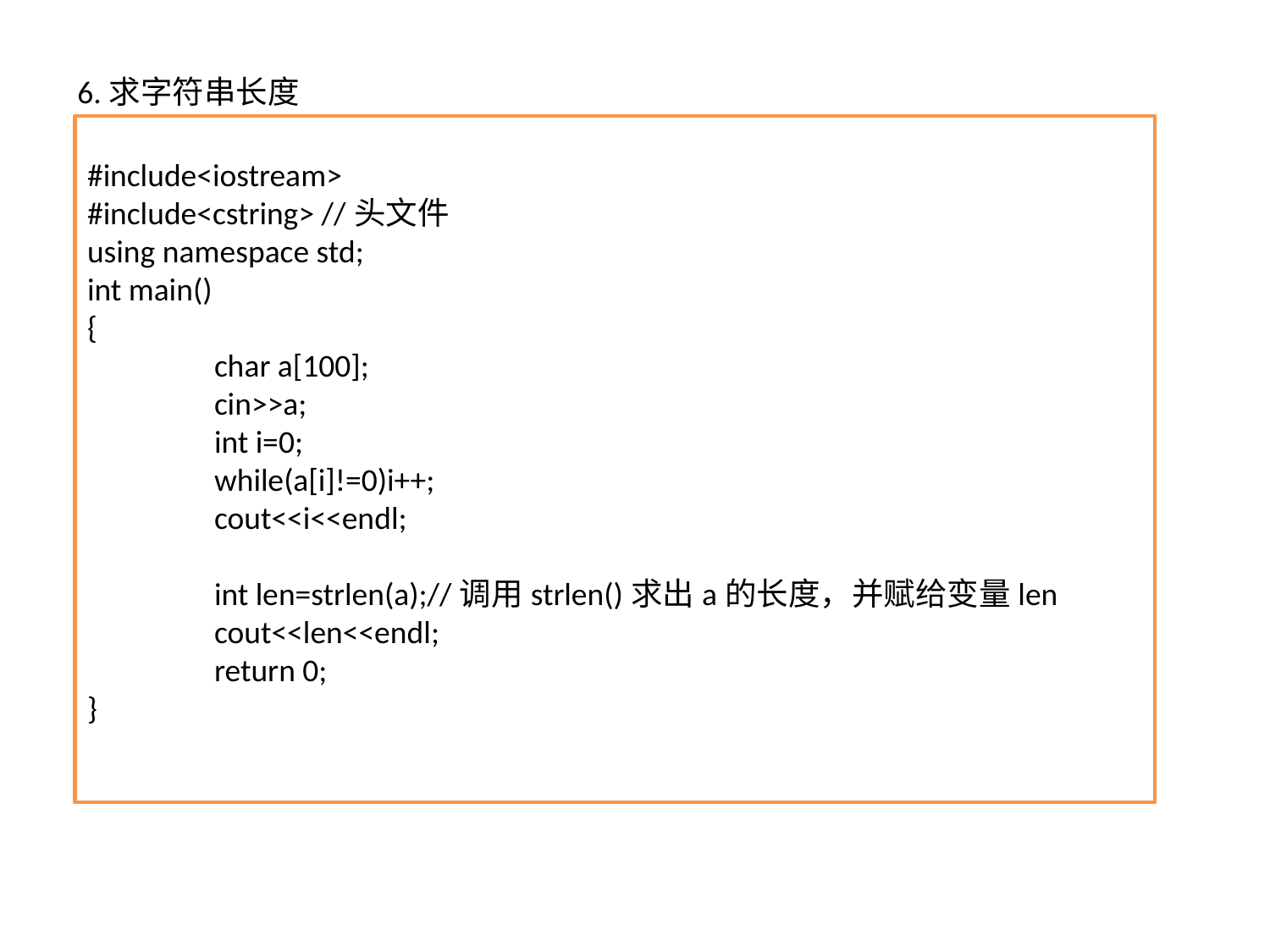

6.求字符串长度

#include<iostream>
#include<cstring> //头文件
using namespace std;
int main()
{
	char a[100];
	cin>>a;
	int i=0;
	while(a[i]!=0)i++;
	cout<<i<<endl;

	int len=strlen(a);//调用strlen()求出a的长度，并赋给变量len
	cout<<len<<endl;
	return 0;
}

#include<iostream>
using namespace std;
int main()
{
	char a[100];
	cin>>a;//输入的时候编译器会自动在最后一个元素后面加上\0
	int i=0;
	while(a[i]!=0)i++;
	cout<<i<<endl;
	return 0;
}
C++的<cstring>头文件内，有求字符串的函数可以直接调用
方法：加上#include <cstring>
             在代码中使用strlen(数组名)，就能得到字符串的长度